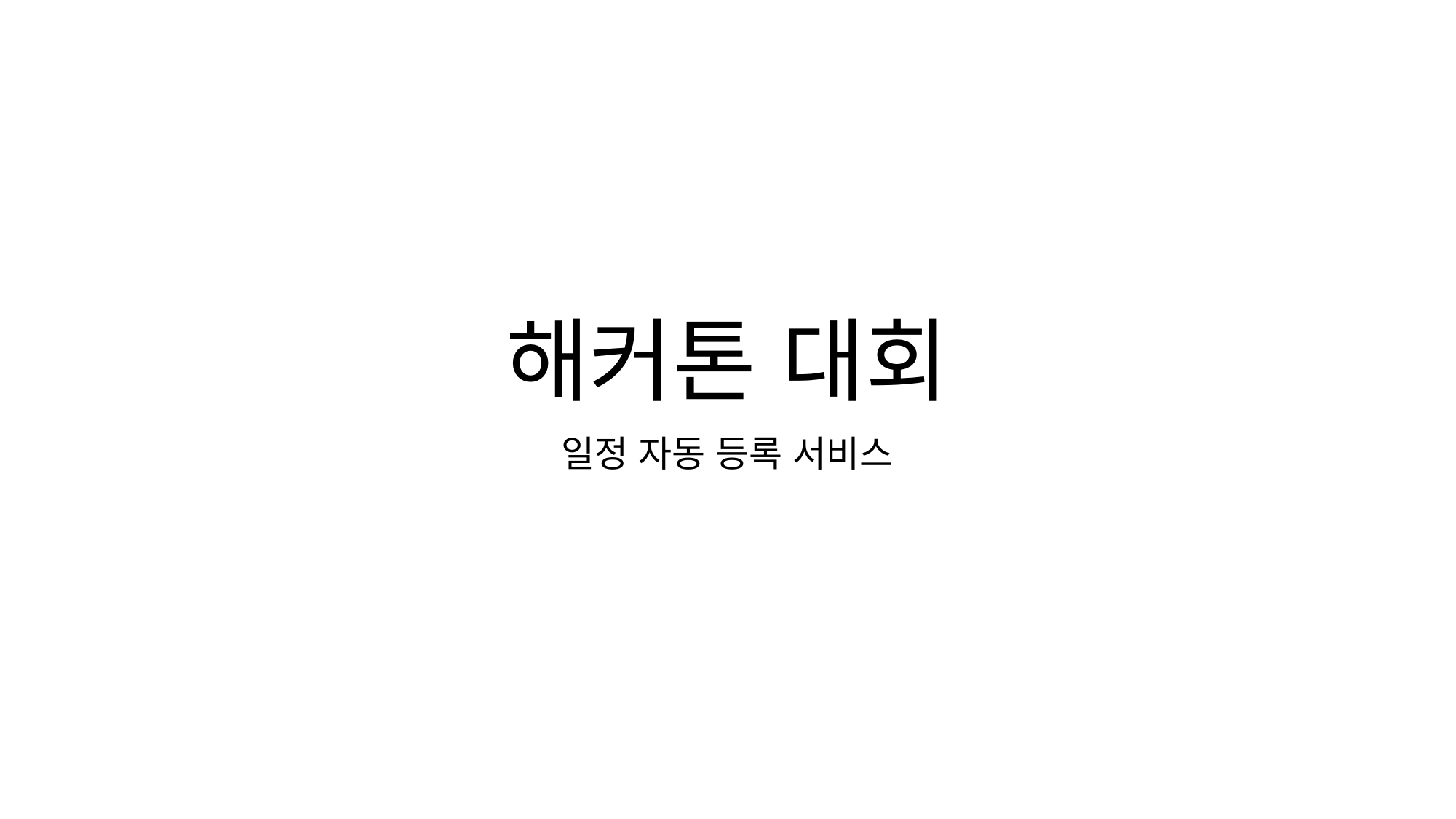

# 해커톤 대회
일정 자동 등록 서비스